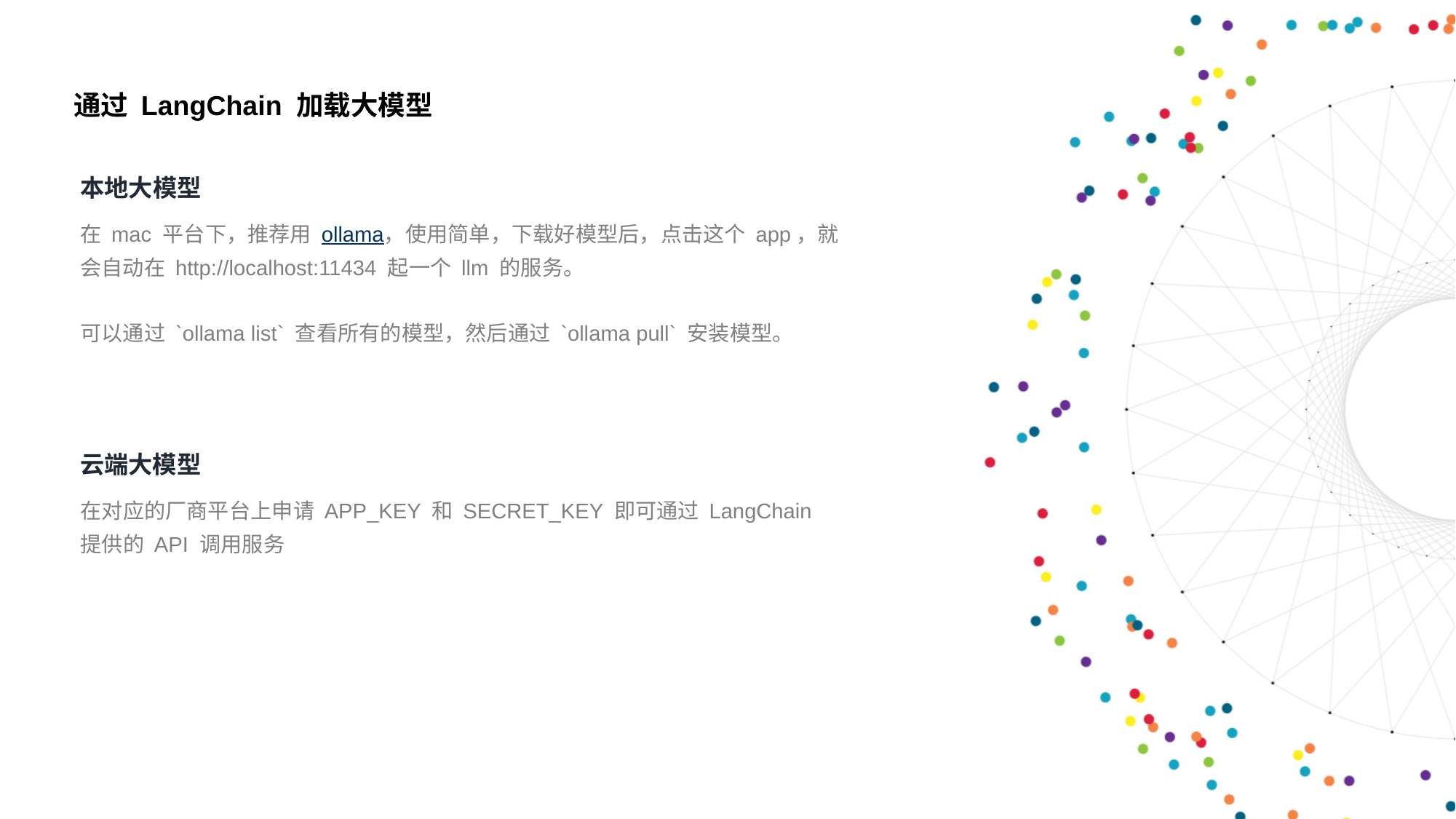

通过 LangChain 加载大模型
本地大模型
在 mac 平台下，推荐用 ollama，使用简单，下载好模型后，点击这个 app，就会自动在 http://localhost:11434 起一个 llm 的服务。

可以通过 `ollama list` 查看所有的模型，然后通过 `ollama pull` 安装模型。

云端大模型
在对应的厂商平台上申请 APP_KEY 和 SECRET_KEY 即可通过 LangChain 提供的 API 调用服务